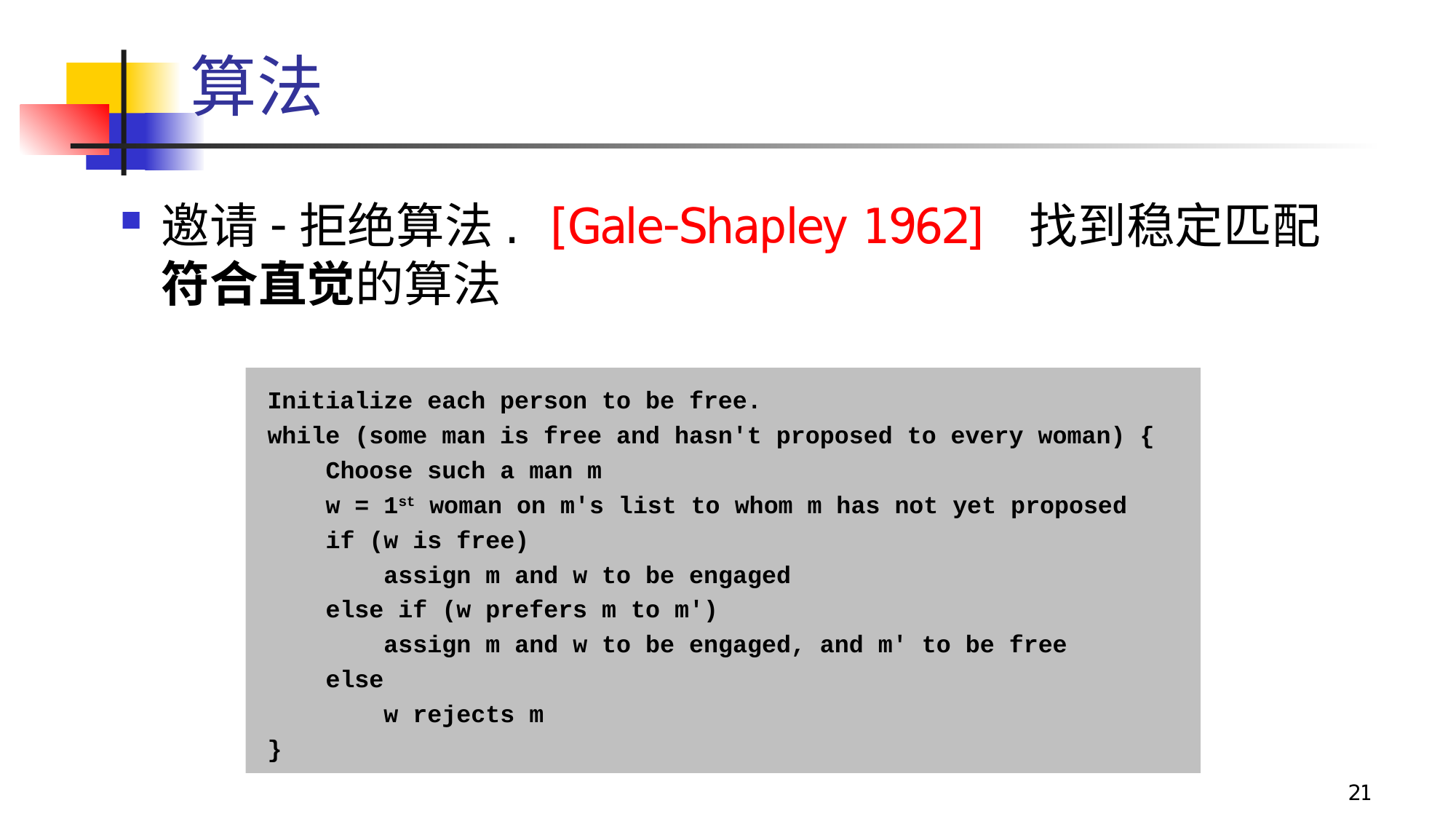

# 算法
邀请-拒绝算法.  [Gale-Shapley 1962]  找到稳定匹配符合直觉的算法

Initialize each person to be free.
while (some man is free and hasn't proposed to every woman) {
    Choose such a man m
    w = 1st woman on m's list to whom m has not yet proposed
    if (w is free)
        assign m and w to be engaged
    else if (w prefers m to m')
        assign m and w to be engaged, and m' to be free
    else
        w rejects m
}
21